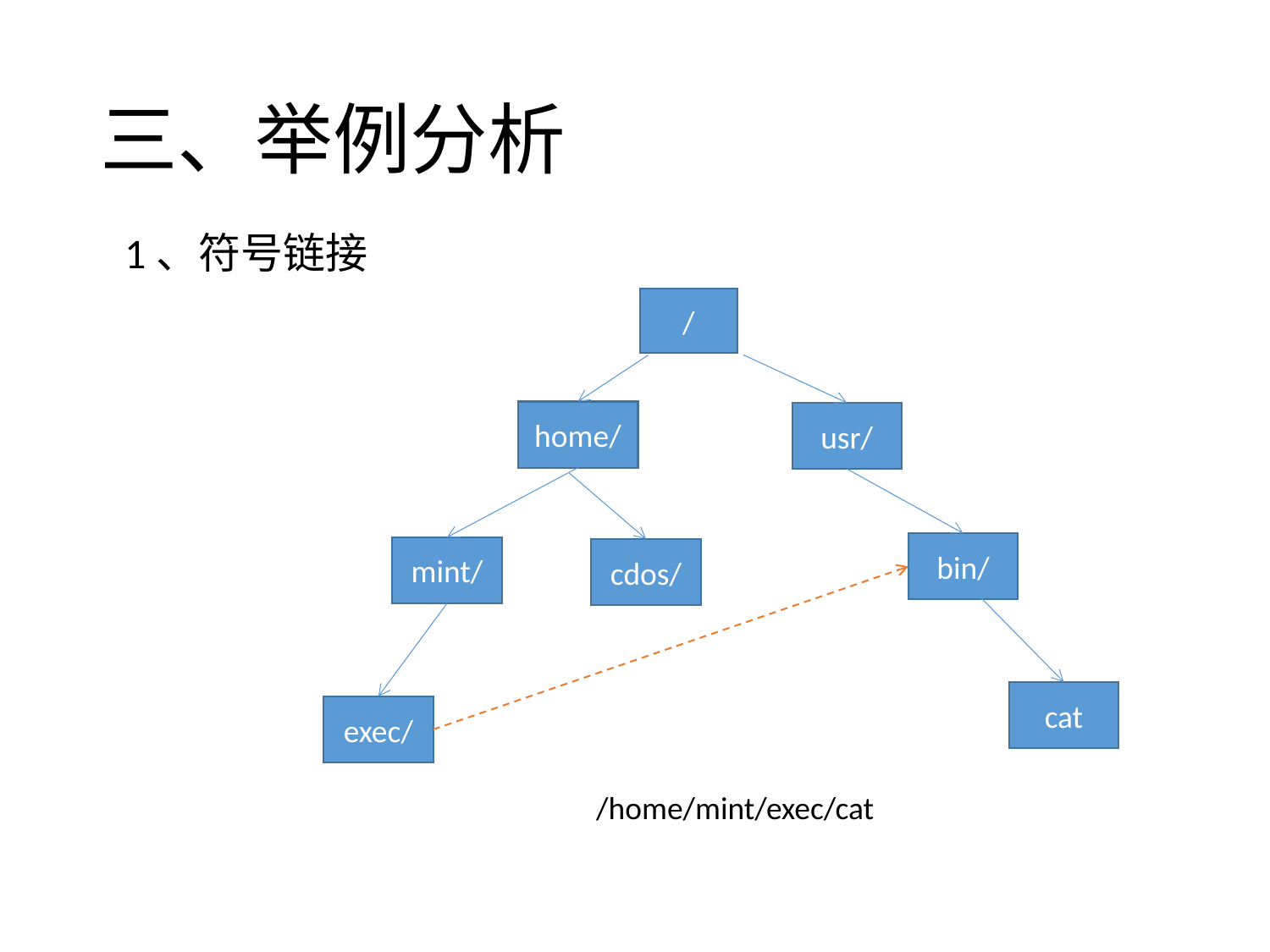

# 三、举例分析
1、符号链接
/
home/
usr/
bin/
mint/
cdos/
cat
exec/
/home/mint/exec/cat